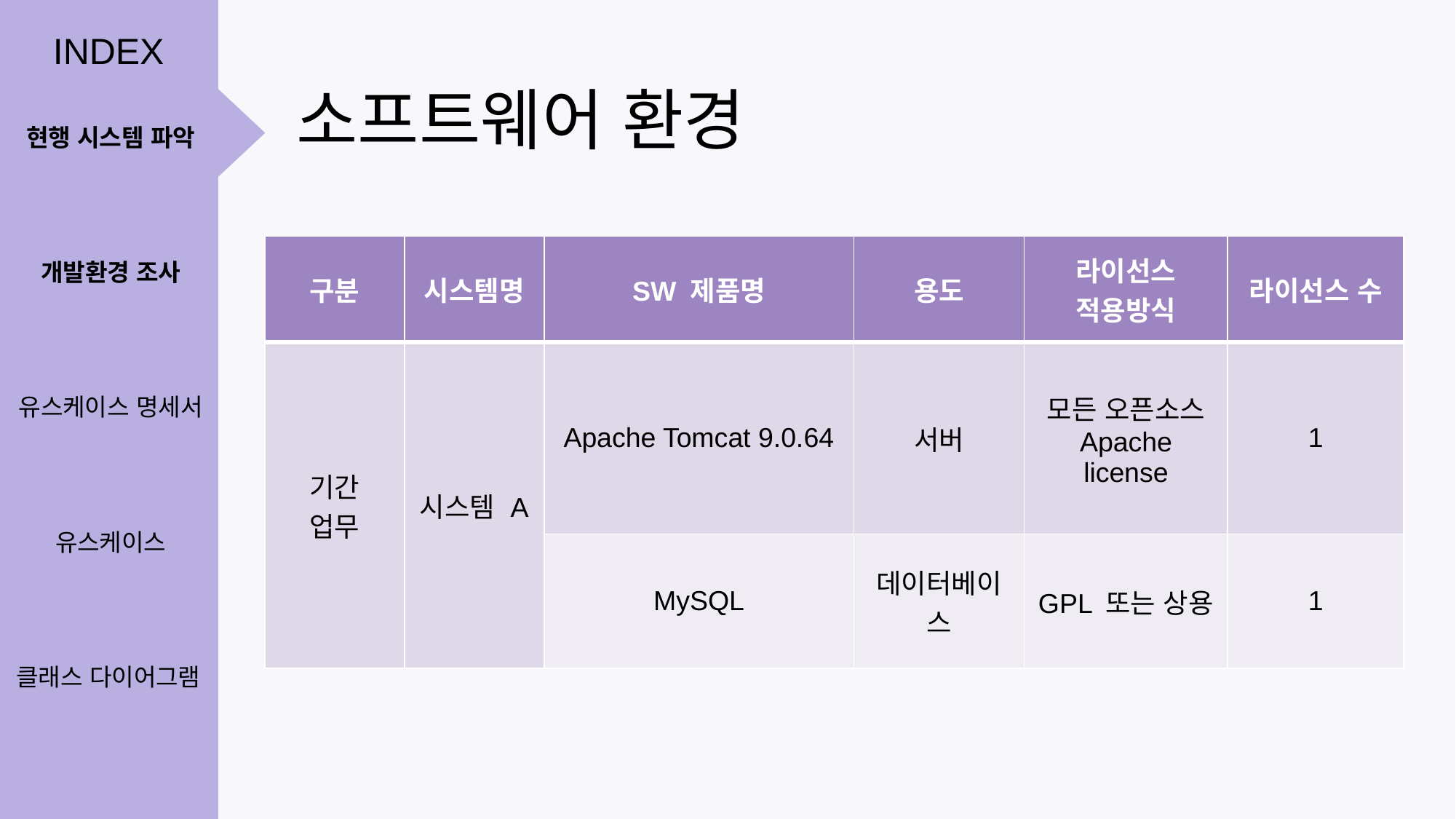

INDEX
# 소프트웨어 환경

현행 시스템 파악
| 구분 | 시스템명 | SW 제품명 | 용도 | 라이선스 적용방식 | 라이선스 수 |
| --- | --- | --- | --- | --- | --- |
| 기간 업무 | 시스템 A | Apache Tomcat 9.0.64 | 서버 | 모든 오픈소스 Apache license | 1 |
|  |  | MySQL | 데이터베이스 | GPL 또는 상용 | 1 |
개발환경 조사
유스케이스 명세서
유스케이스
클래스 다이어그램